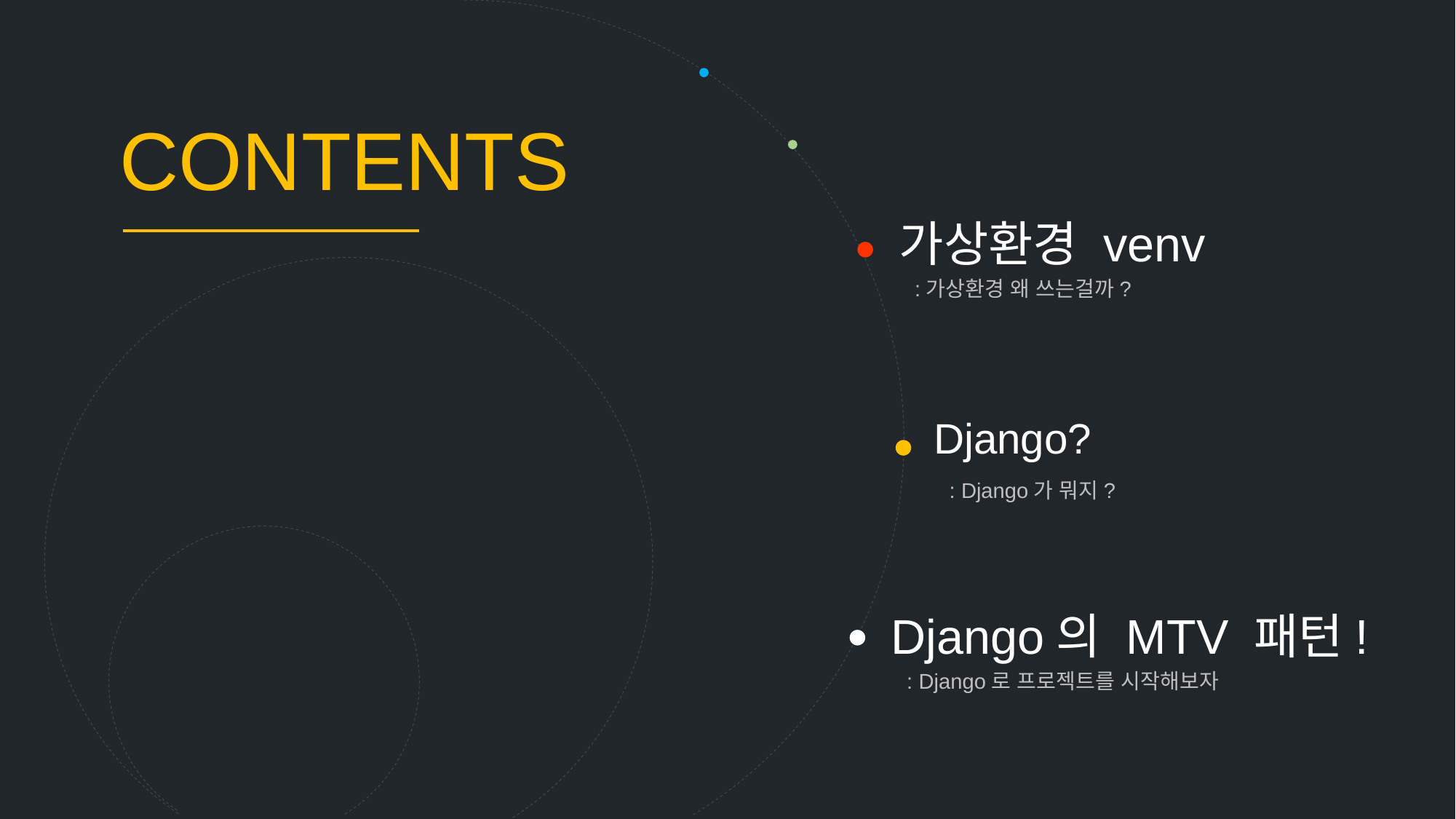

CONTENTS

가상환경 venv

:가상환경 왜 쓰는걸까?
Django?

: Django가 뭐지?

Django의 MTV 패턴!

: Django로 프로젝트를 시작해보자